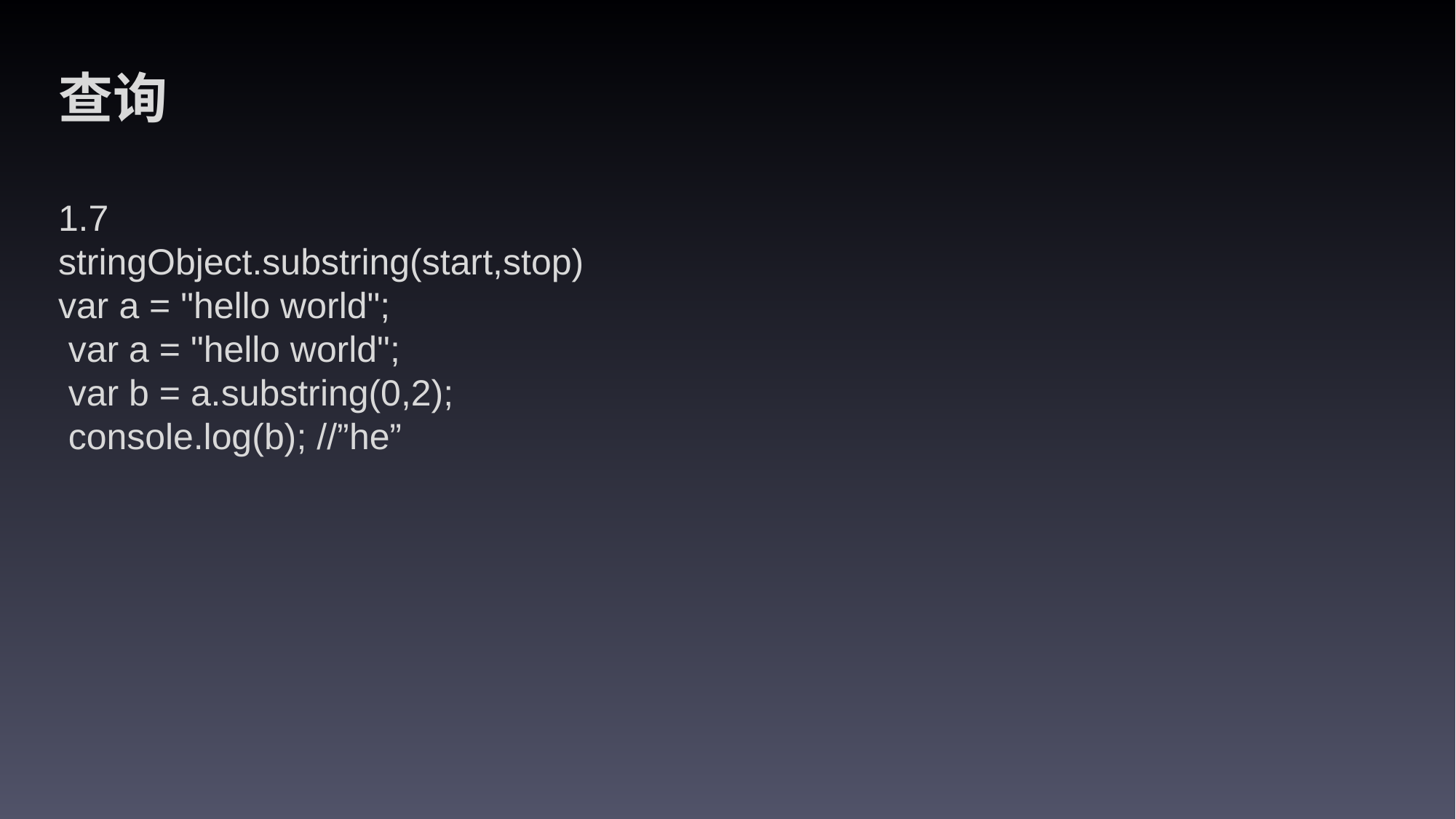

查询

1.7
stringObject.substring(start,stop)
var a = "hello world";
 var a = "hello world";
 var b = a.substring(0,2);
 console.log(b); //”he”